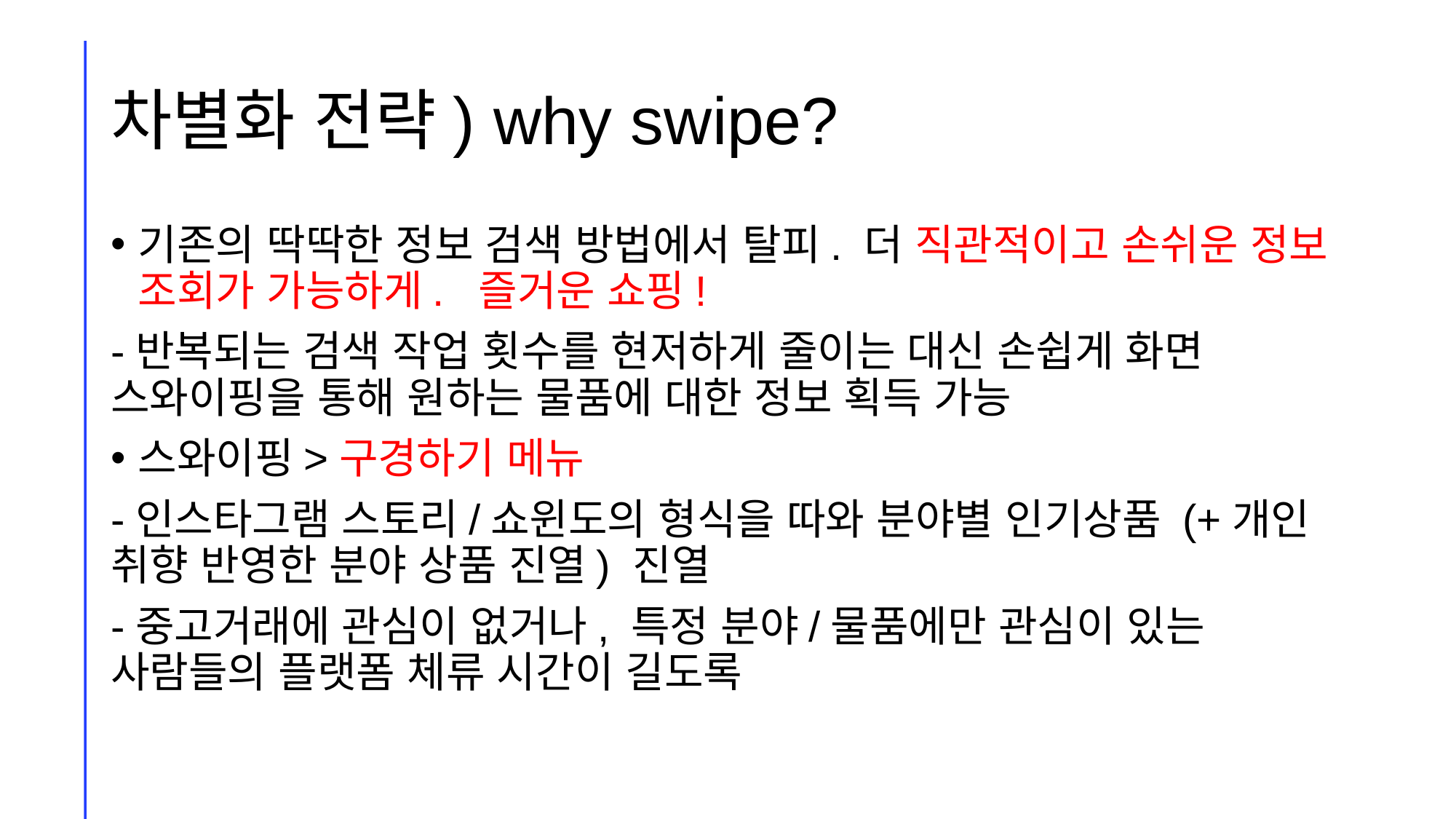

# 차별화 전략) why swipe?
기존의 딱딱한 정보 검색 방법에서 탈피. 더 직관적이고 손쉬운 정보 조회가 가능하게.  즐거운 쇼핑!
-반복되는 검색 작업 횟수를 현저하게 줄이는 대신 손쉽게 화면 스와이핑을 통해 원하는 물품에 대한 정보 획득 가능
스와이핑>구경하기 메뉴
-인스타그램 스토리/쇼윈도의 형식을 따와 분야별 인기상품 (+개인 취향 반영한 분야 상품 진열) 진열
-중고거래에 관심이 없거나, 특정 분야/물품에만 관심이 있는 사람들의 플랫폼 체류 시간이 길도록